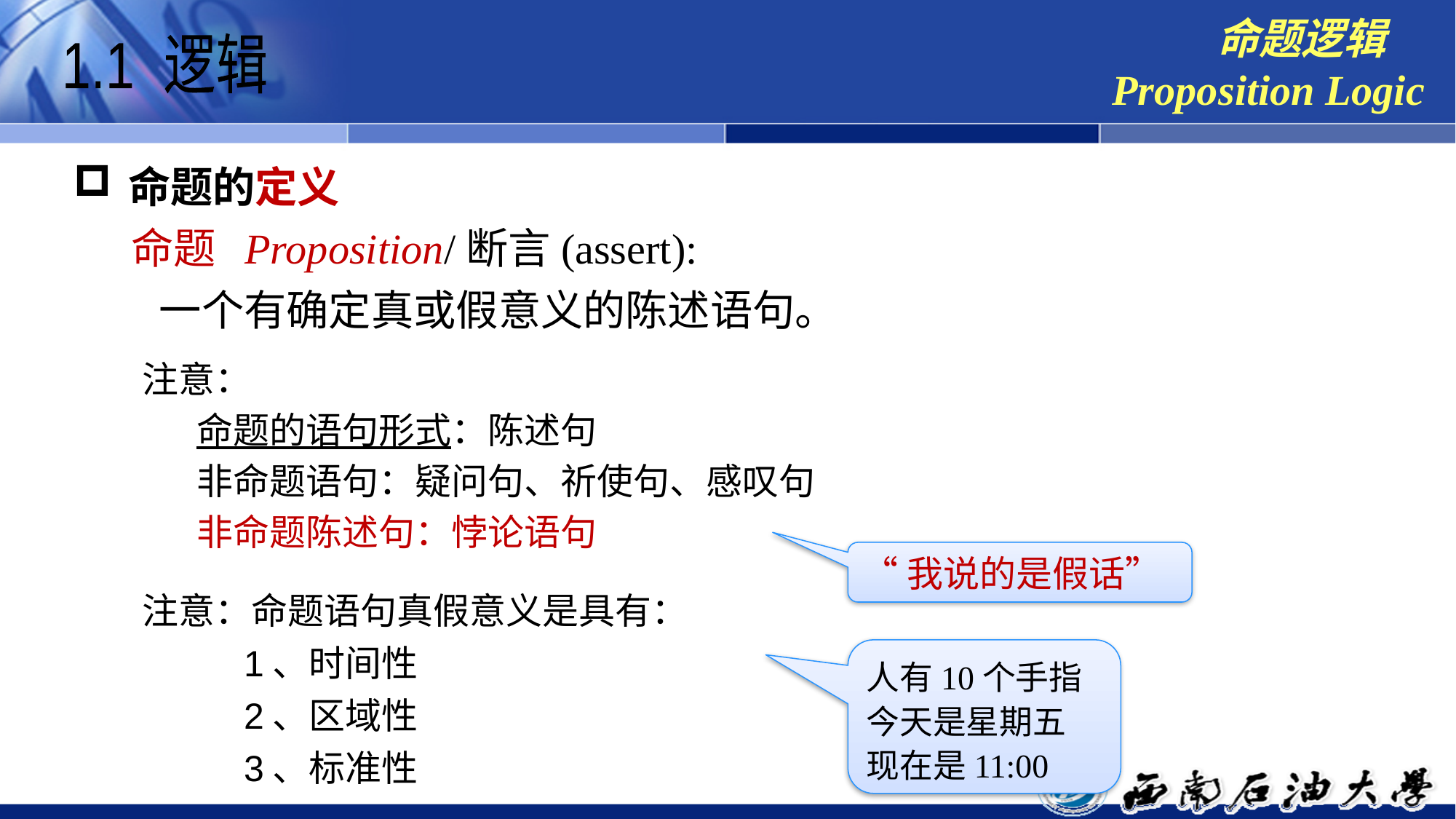

命题逻辑
Proposition Logic
1.1  逻辑
命题的定义
     命题  Proposition/断言(assert):
        一个有确定真或假意义的陈述语句。

注意：
命题的语句形式：陈述句
非命题语句：疑问句、祈使句、感叹句
非命题陈述句：悖论语句
“我说的是假话”
注意：命题语句真假意义是具有：
          1、时间性
          2、区域性
          3、标准性

人有10个手指
今天是星期五
现在是11:00